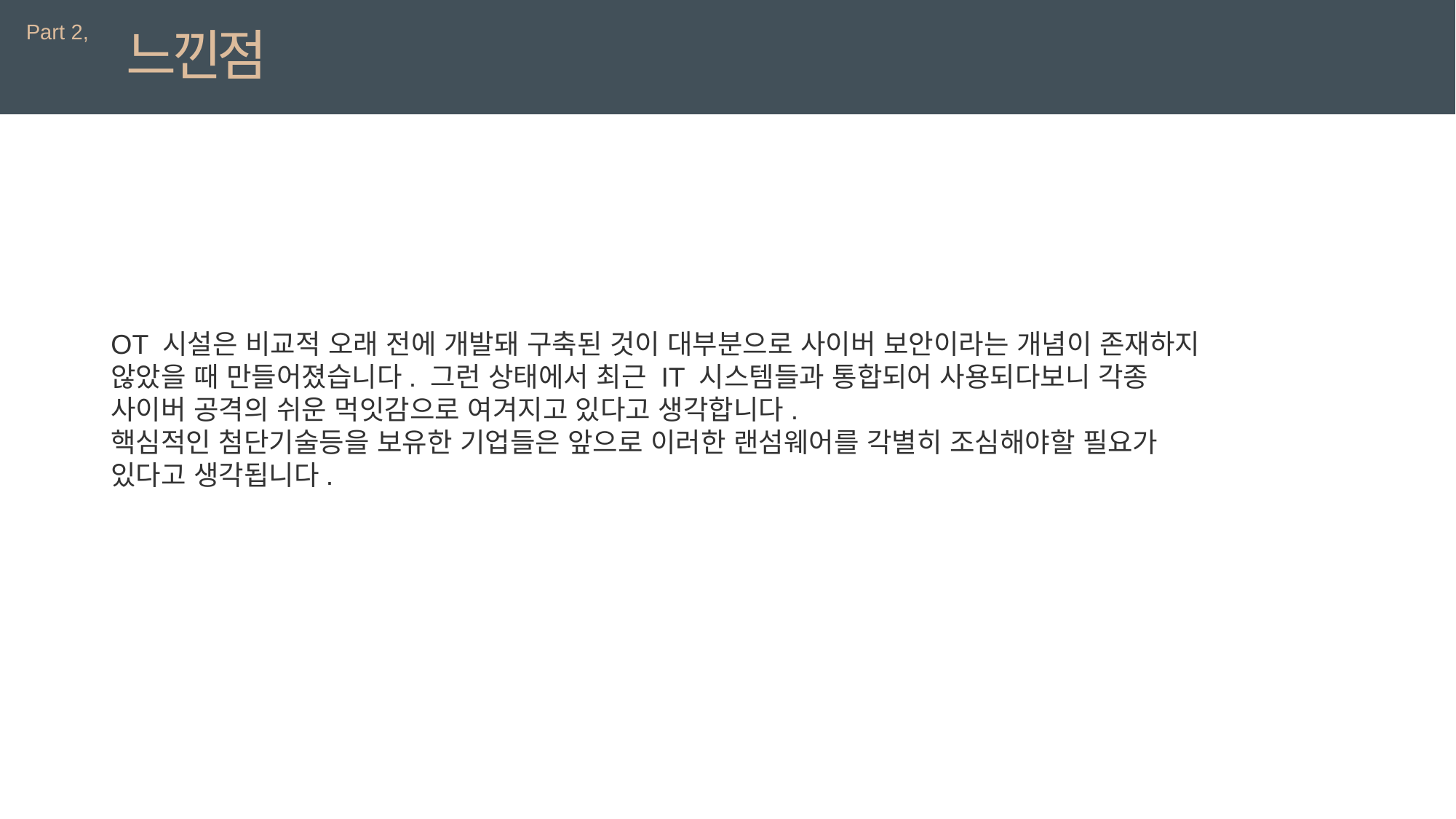

Part 2,
느낀점
OT 시설은 비교적 오래 전에 개발돼 구축된 것이 대부분으로 사이버 보안이라는 개념이 존재하지 않았을 때 만들어졌습니다. 그런 상태에서 최근 IT 시스템들과 통합되어 사용되다보니 각종 사이버 공격의 쉬운 먹잇감으로 여겨지고 있다고 생각합니다.
핵심적인 첨단기술등을 보유한 기업들은 앞으로 이러한 랜섬웨어를 각별히 조심해야할 필요가 있다고 생각됩니다.